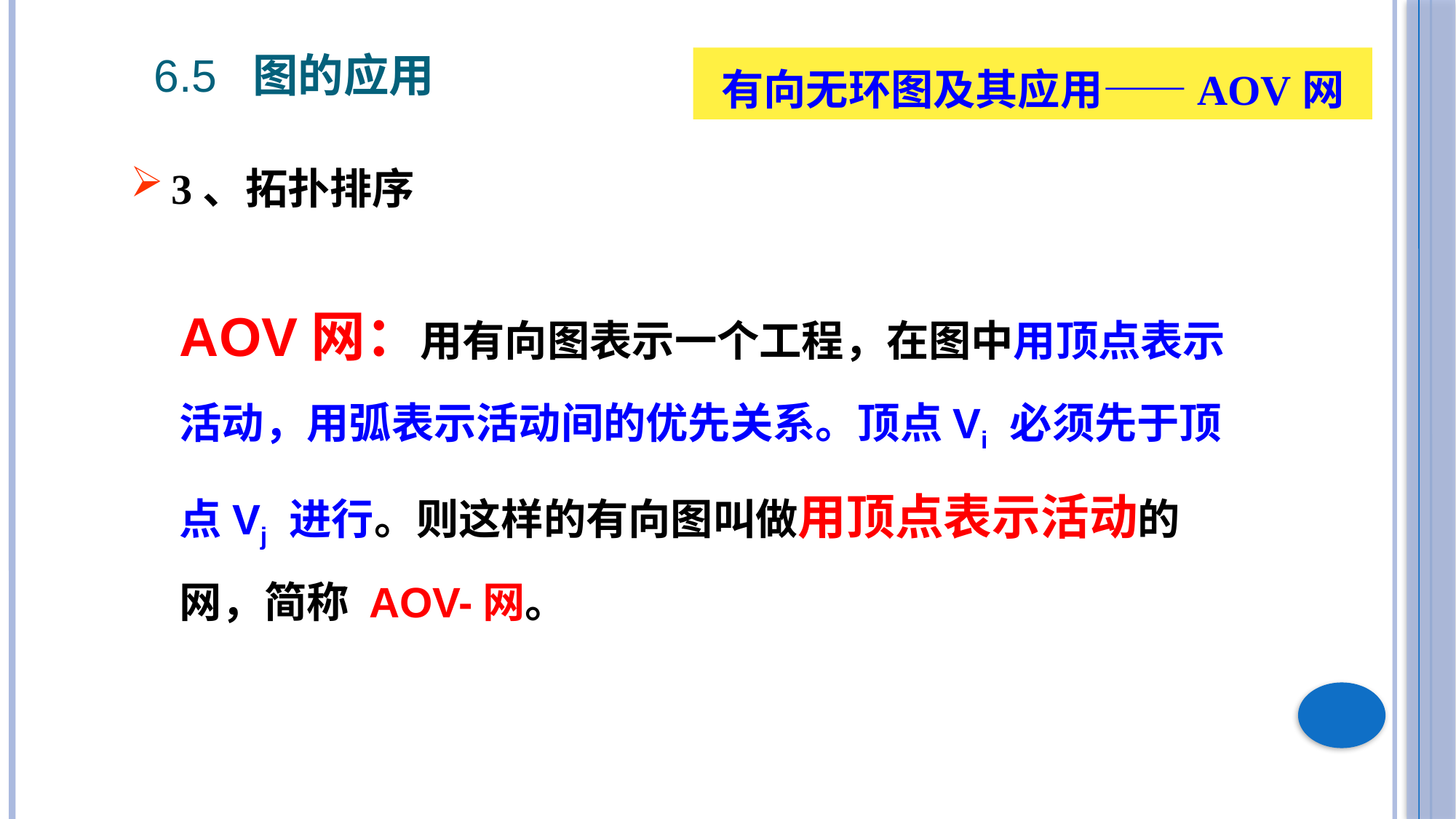

6.5  图的应用
有向无环图及其应用——AOV网
3、拓扑排序

AOV网：用有向图表示一个工程，在图中用顶点表示活动，用弧表示活动间的优先关系。顶点Vi 必须先于顶点Vj 进行。则这样的有向图叫做用顶点表示活动的网，简称 AOV-网。